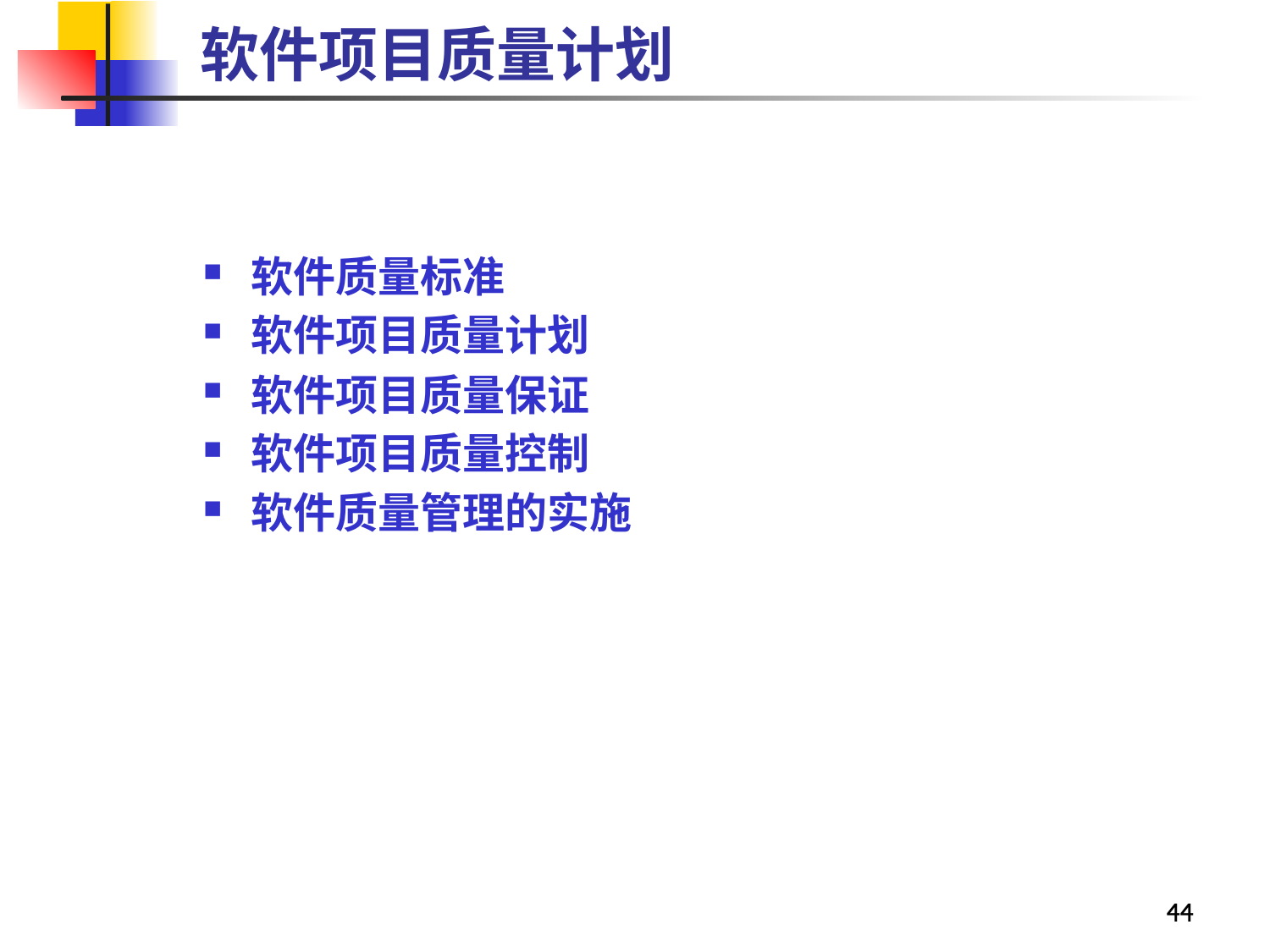

# 软件项目质量计划
软件质量标准
软件项目质量计划
软件项目质量保证
软件项目质量控制
软件质量管理的实施
44